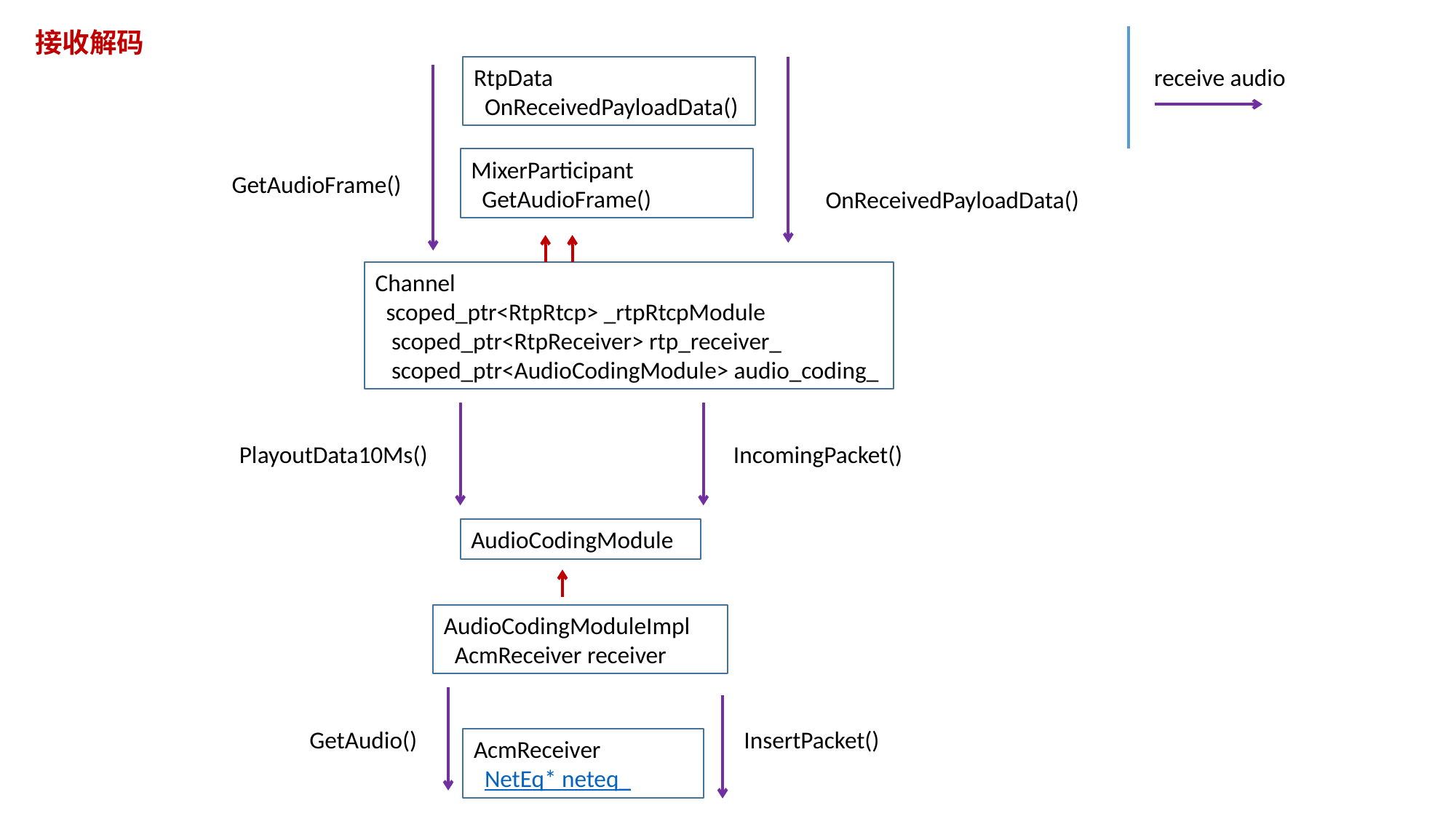

接收解码
RtpData
  OnReceivedPayloadData()
receive audio
MixerParticipant
  GetAudioFrame()
GetAudioFrame()
OnReceivedPayloadData()
Channel
  scoped_ptr<RtpRtcp> _rtpRtcpModule
   scoped_ptr<RtpReceiver> rtp_receiver_
   scoped_ptr<AudioCodingModule> audio_coding_
PlayoutData10Ms()
IncomingPacket()
AudioCodingModule
AudioCodingModuleImpl
  AcmReceiver receiver
GetAudio()
InsertPacket()
AcmReceiver
  NetEq* neteq_